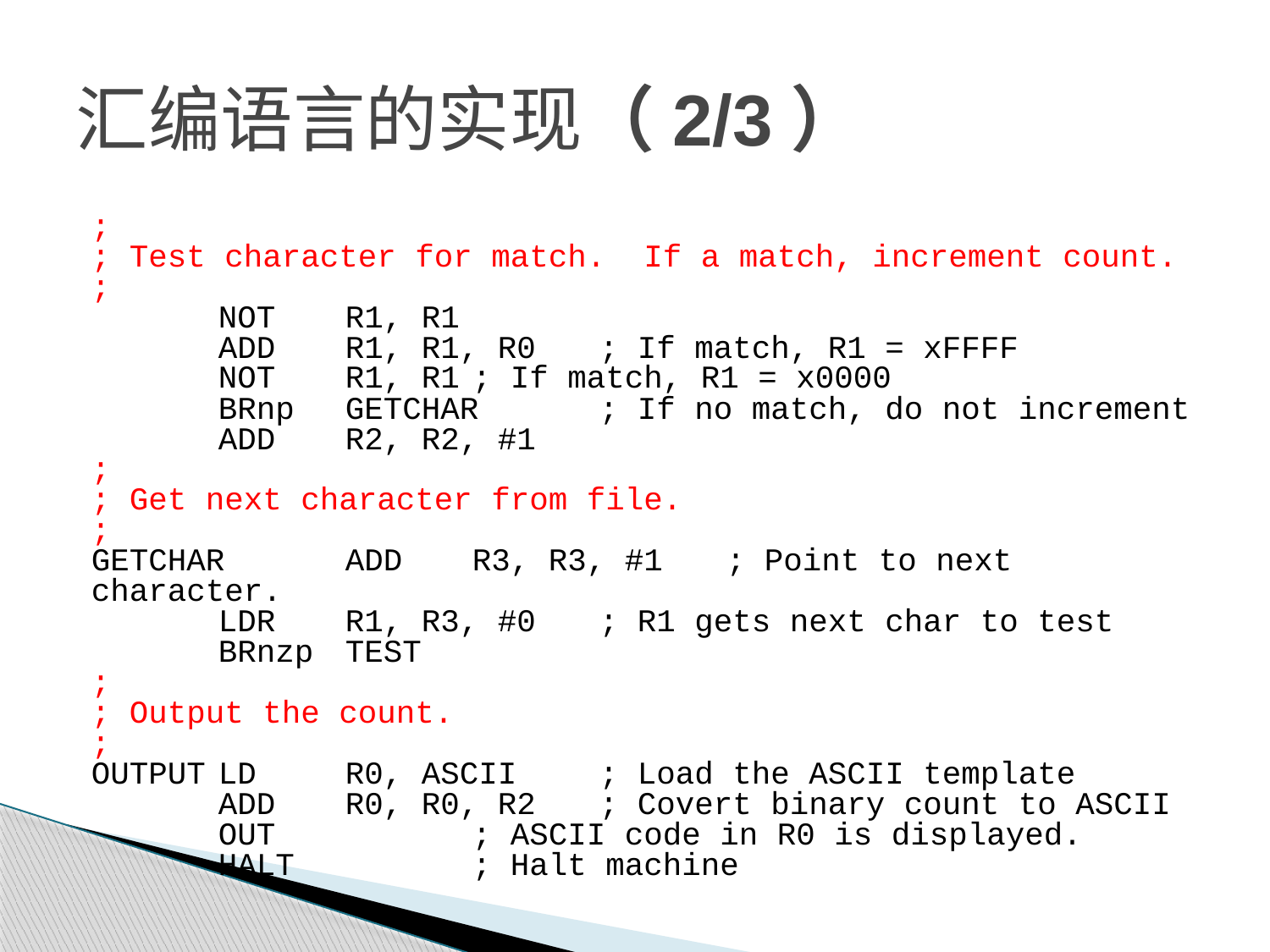

# 汇编语言的实现（2/3）
;
; Test character for match.  If a match, increment count.
;
	NOT	R1, R1
	ADD	R1, R1, R0	; If match, R1 = xFFFF
	NOT	R1, R1	; If match, R1 = x0000
	BRnp	GETCHAR	; If no match, do not increment
	ADD	R2, R2, #1
;
; Get next character from file.
;
GETCHAR	ADD	R3, R3, #1	; Point to next character.
	LDR	R1, R3, #0	; R1 gets next char to test
	BRnzp	TEST
;
; Output the count.
;
OUTPUT	LD	R0, ASCII	; Load the ASCII template
	ADD	R0, R0, R2	; Covert binary count to ASCII
	OUT		; ASCII code in R0 is displayed.
	HALT		; Halt machine